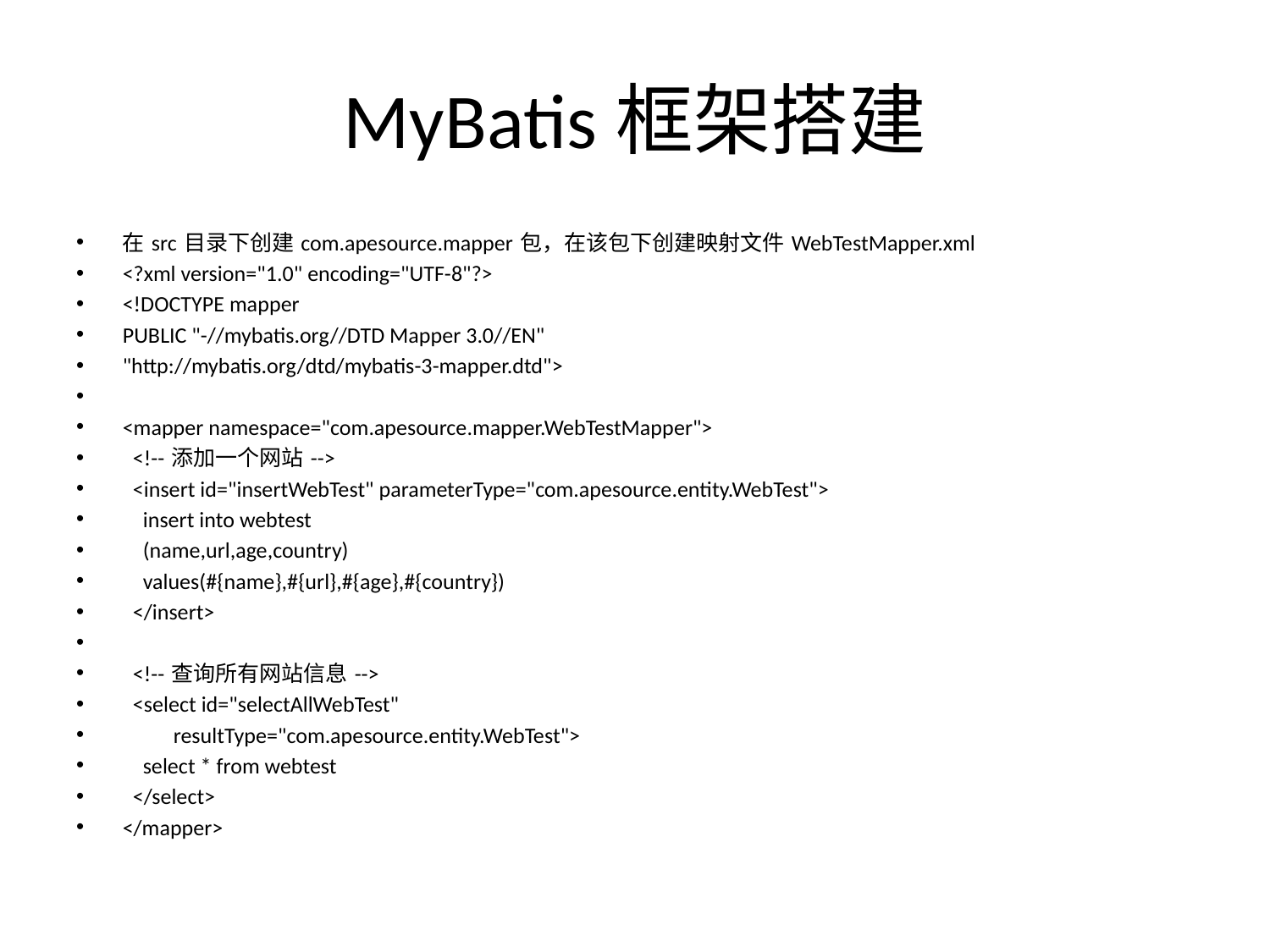

# MyBatis框架搭建
在 src 目录下创建 com.apesource.mapper 包，在该包下创建映射文件 WebTestMapper.xml
<?xml version="1.0" encoding="UTF-8"?>
<!DOCTYPE mapper
PUBLIC "-//mybatis.org//DTD Mapper 3.0//EN"
"http://mybatis.org/dtd/mybatis-3-mapper.dtd">

<mapper namespace="com.apesource.mapper.WebTestMapper">
  <!-- 添加一个网站 -->
  <insert id="insertWebTest" parameterType="com.apesource.entity.WebTest">
    insert into webtest
    (name,url,age,country)
    values(#{name},#{url},#{age},#{country})
  </insert>

  <!-- 查询所有网站信息 -->
  <select id="selectAllWebTest"
          resultType="com.apesource.entity.WebTest">
    select * from webtest
  </select>
</mapper>